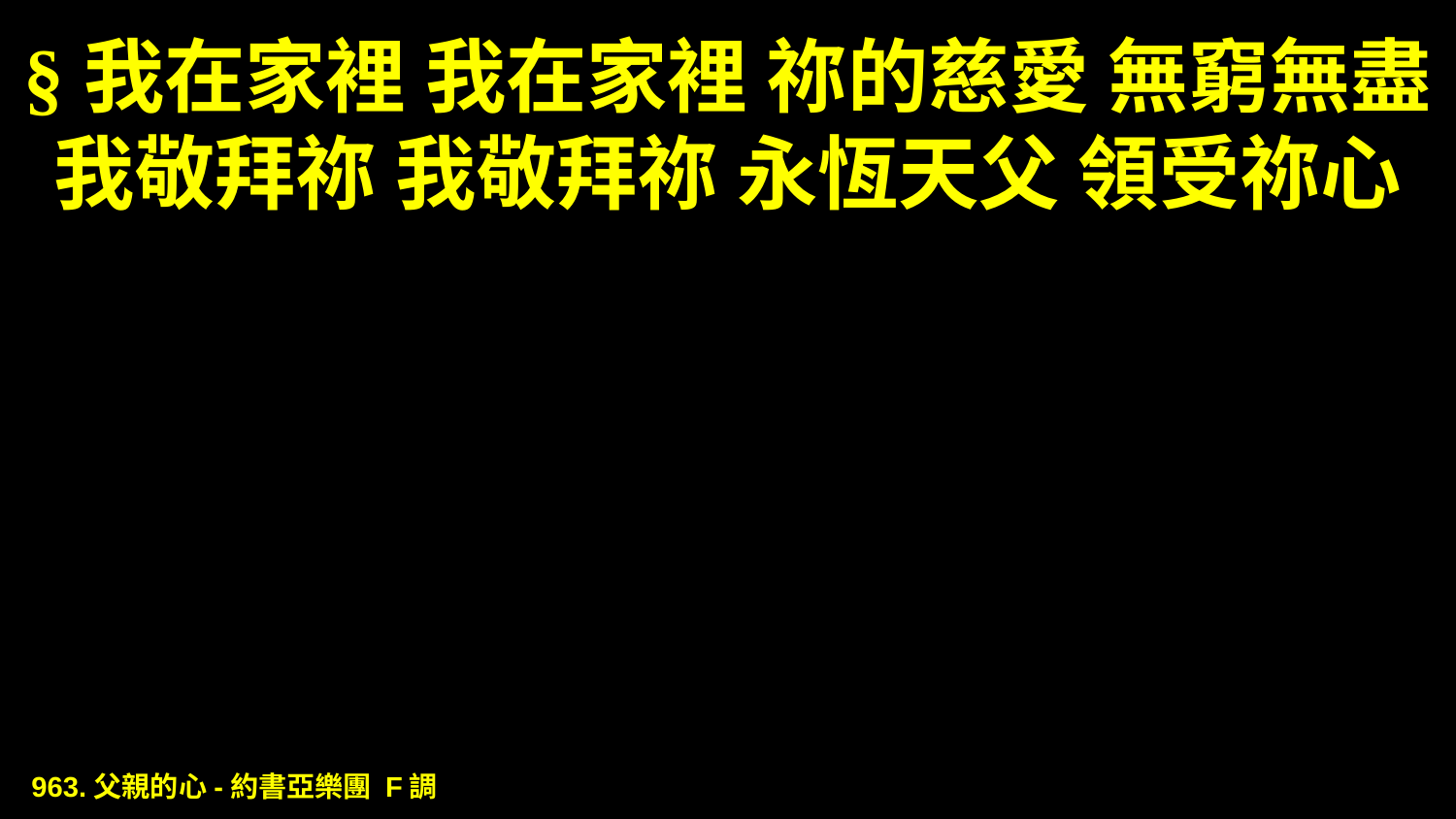

# §我在家裡 我在家裡 祢的慈愛 無窮無盡 我敬拜祢 我敬拜祢 永恆天父 領受祢心
963.父親的心-約書亞樂團 F調